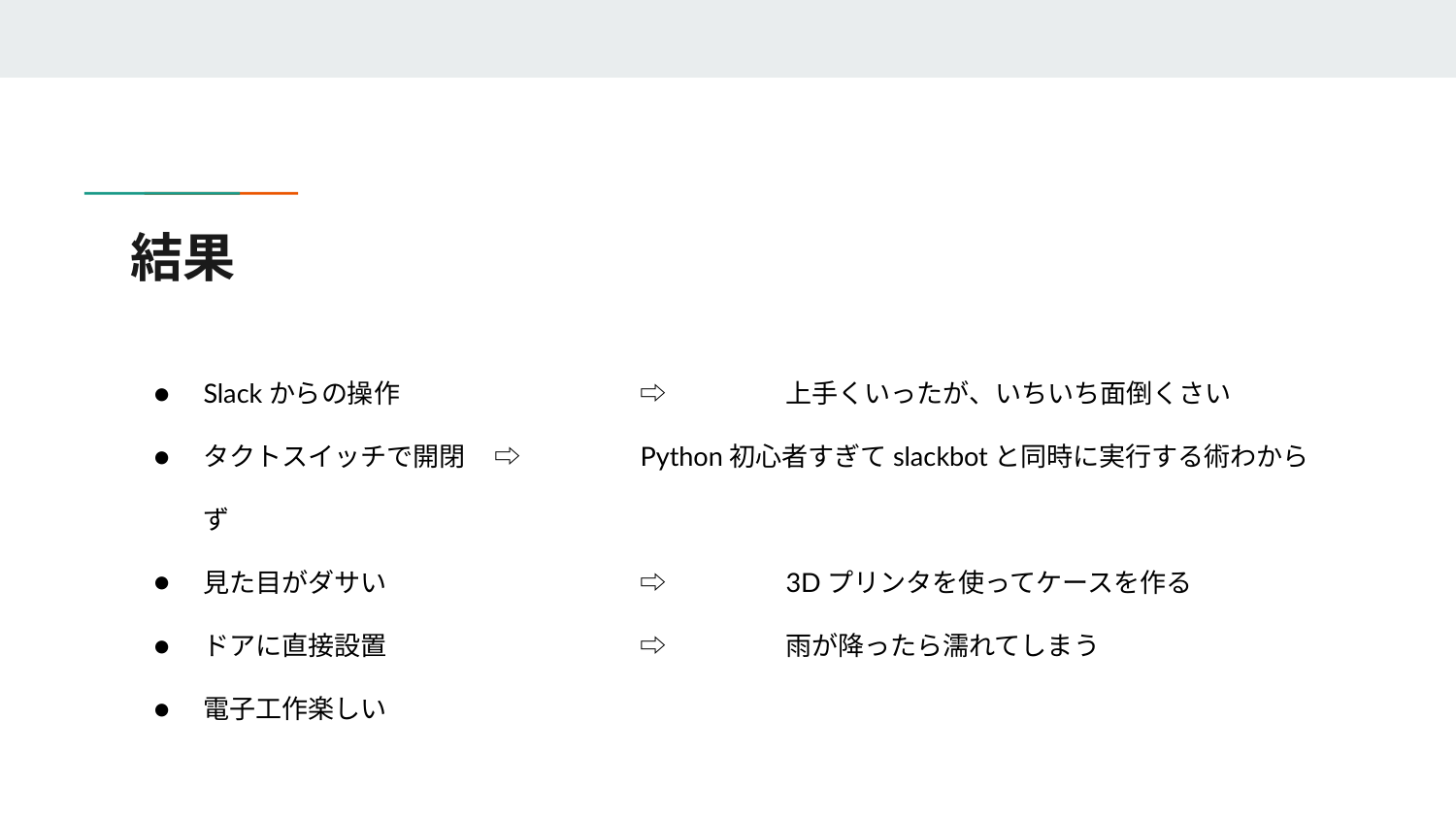

# 結果
Slackからの操作		⇨	上手くいったが、いちいち面倒くさい
タクトスイッチで開閉	⇨	Python初心者すぎてslackbotと同時に実行する術わからず
見た目がダサい		⇨	3Dプリンタを使ってケースを作る
ドアに直接設置		⇨	雨が降ったら濡れてしまう
電子工作楽しい